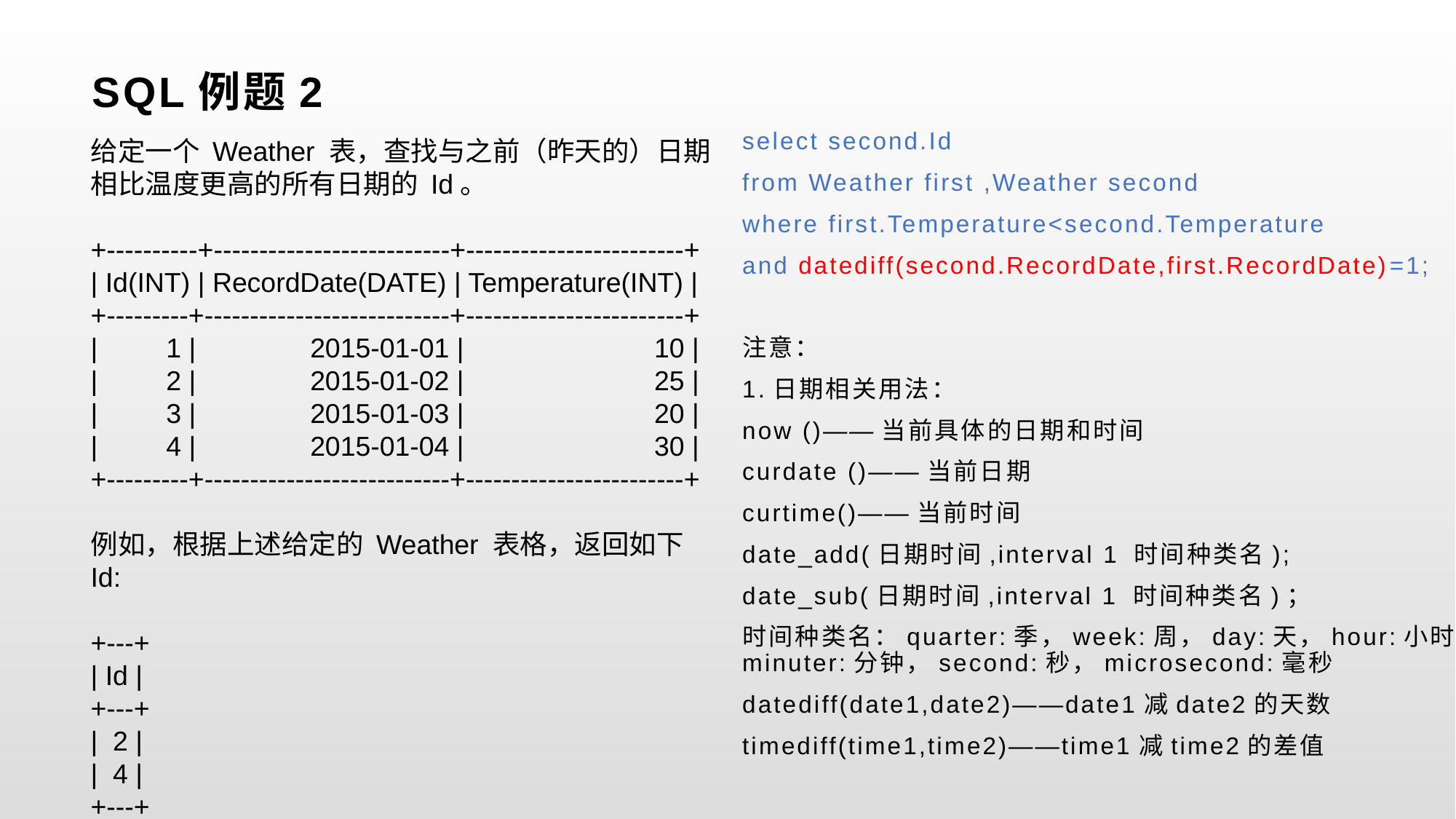

# SQL例题2
给定一个 Weather 表，查找与之前（昨天的）日期相比温度更高的所有日期的 Id。

+----------+--------------------------+------------------------+
| Id(INT) | RecordDate(DATE) | Temperature(INT) |
+---------+---------------------------+------------------------+
|         1 |               2015-01-01 |                         10 |
|         2 |               2015-01-02 |                         25 |
|         3 |               2015-01-03 |                         20 |
|         4 |               2015-01-04 |                         30 |
+---------+---------------------------+------------------------+

例如，根据上述给定的 Weather 表格，返回如下 Id:

+---+
| Id |
+---+
|  2 |
|  4 |
+---+
select second.Id
from Weather first ,Weather second
where first.Temperature<second.Temperature
and datediff(second.RecordDate,first.RecordDate)=1;

注意：
1.日期相关用法：
now ()——当前具体的日期和时间
curdate ()——当前日期
curtime()——当前时间
date_add(日期时间,interval 1 时间种类名);
date_sub(日期时间,interval 1 时间种类名)；
时间种类名：quarter:季，week:周，day:天，hour:小时，minuter:分钟，second:秒，microsecond:毫秒
datediff(date1,date2)——date1减date2的天数
timediff(time1,time2)——time1减time2的差值